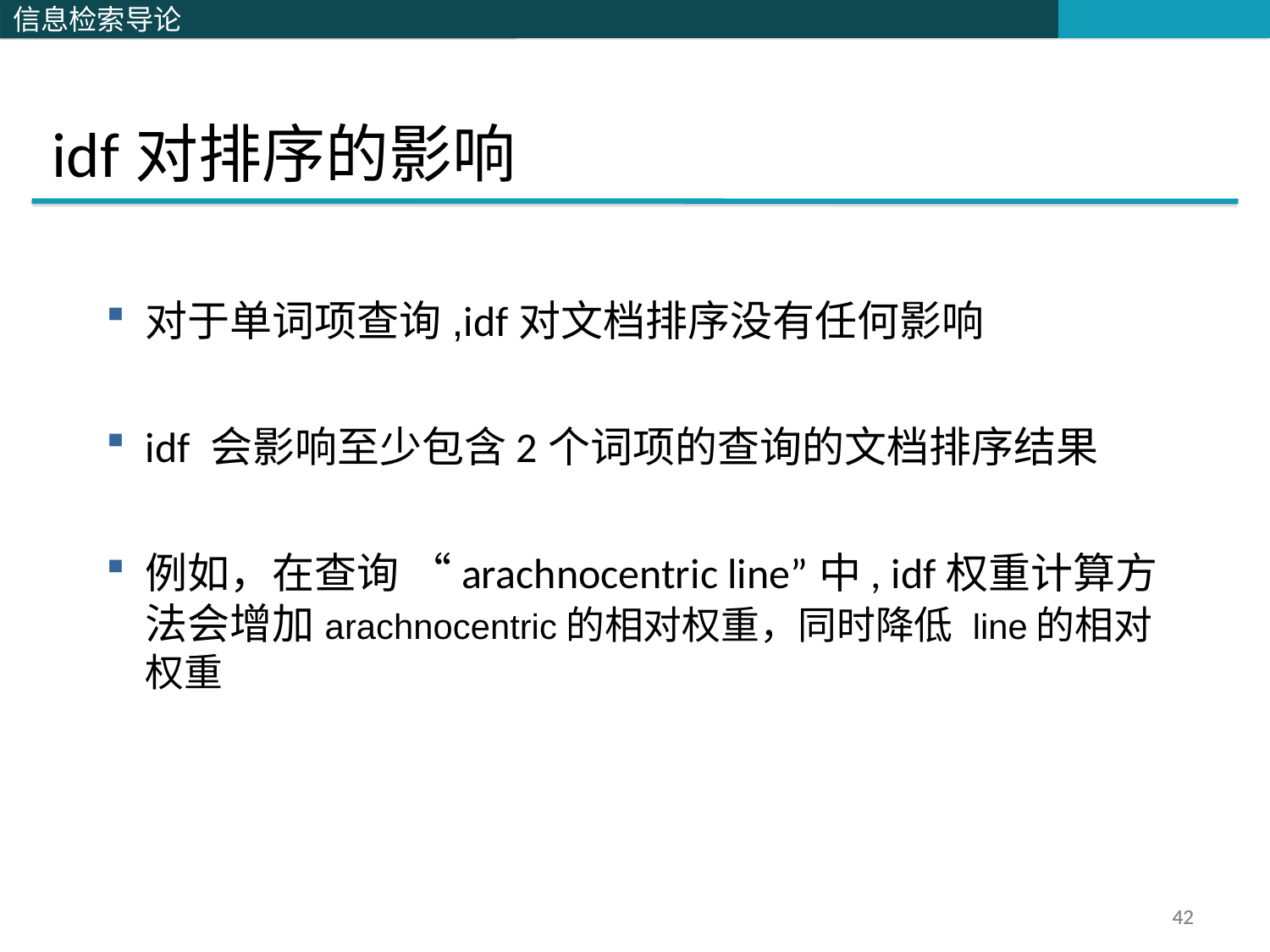

idf对排序的影响
对于单词项查询,idf对文档排序没有任何影响

idf 会影响至少包含2个词项的查询的文档排序结果

例如，在查询 “arachnocentric line”中, idf权重计算方法会增加arachnocentric的相对权重，同时降低 line的相对权重
42
42